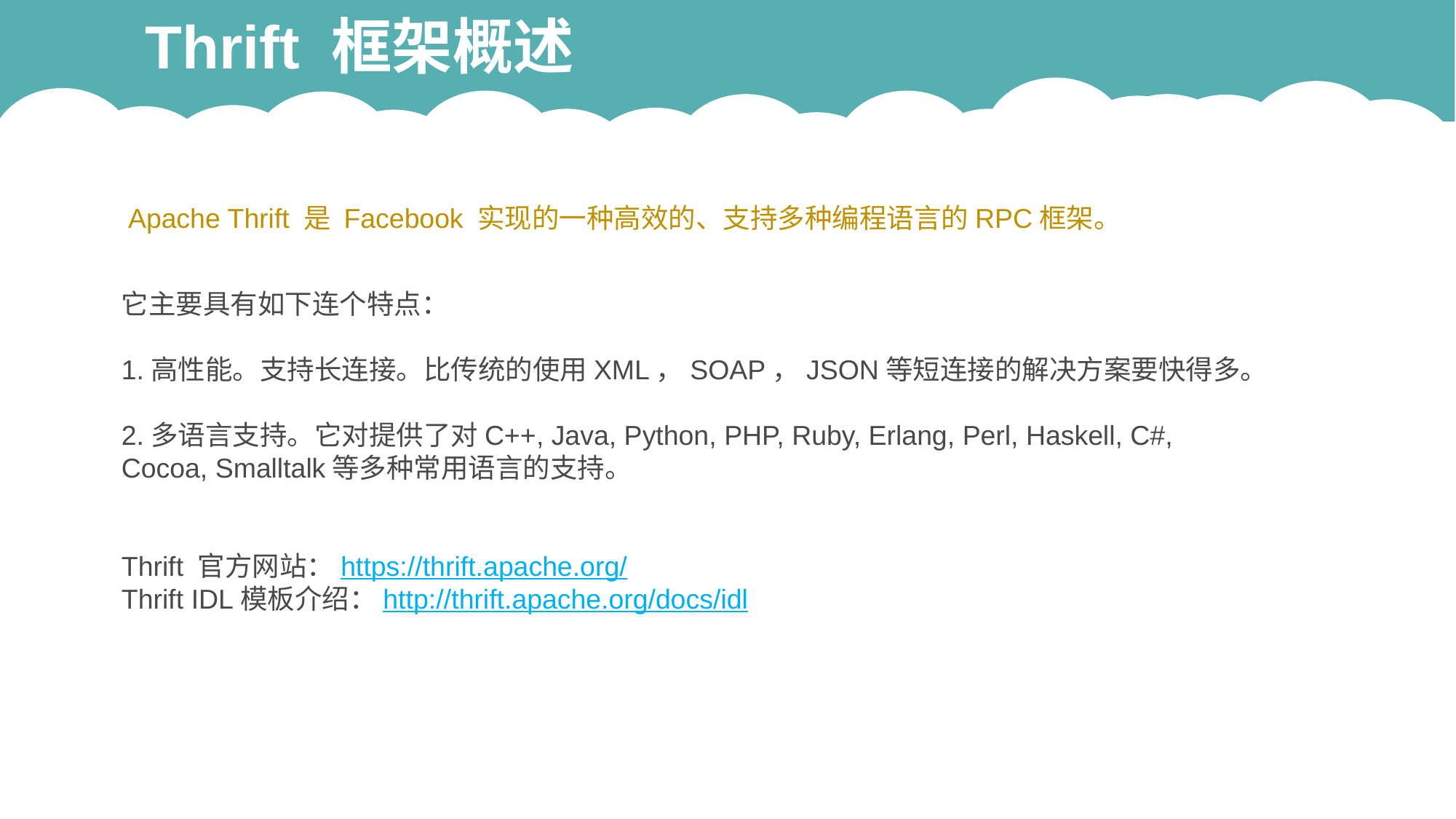

Thrift 框架概述
Apache Thrift 是 Facebook 实现的一种高效的、支持多种编程语言的RPC框架。
它主要具有如下连个特点：

1.高性能。支持长连接。比传统的使用XML，SOAP，JSON等短连接的解决方案要快得多。

2.多语言支持。它对提供了对C++, Java, Python, PHP, Ruby, Erlang, Perl, Haskell, C#,
Cocoa, Smalltalk等多种常用语言的支持。

Thrift 官方网站：https://thrift.apache.org/
Thrift IDL模板介绍：http://thrift.apache.org/docs/idl